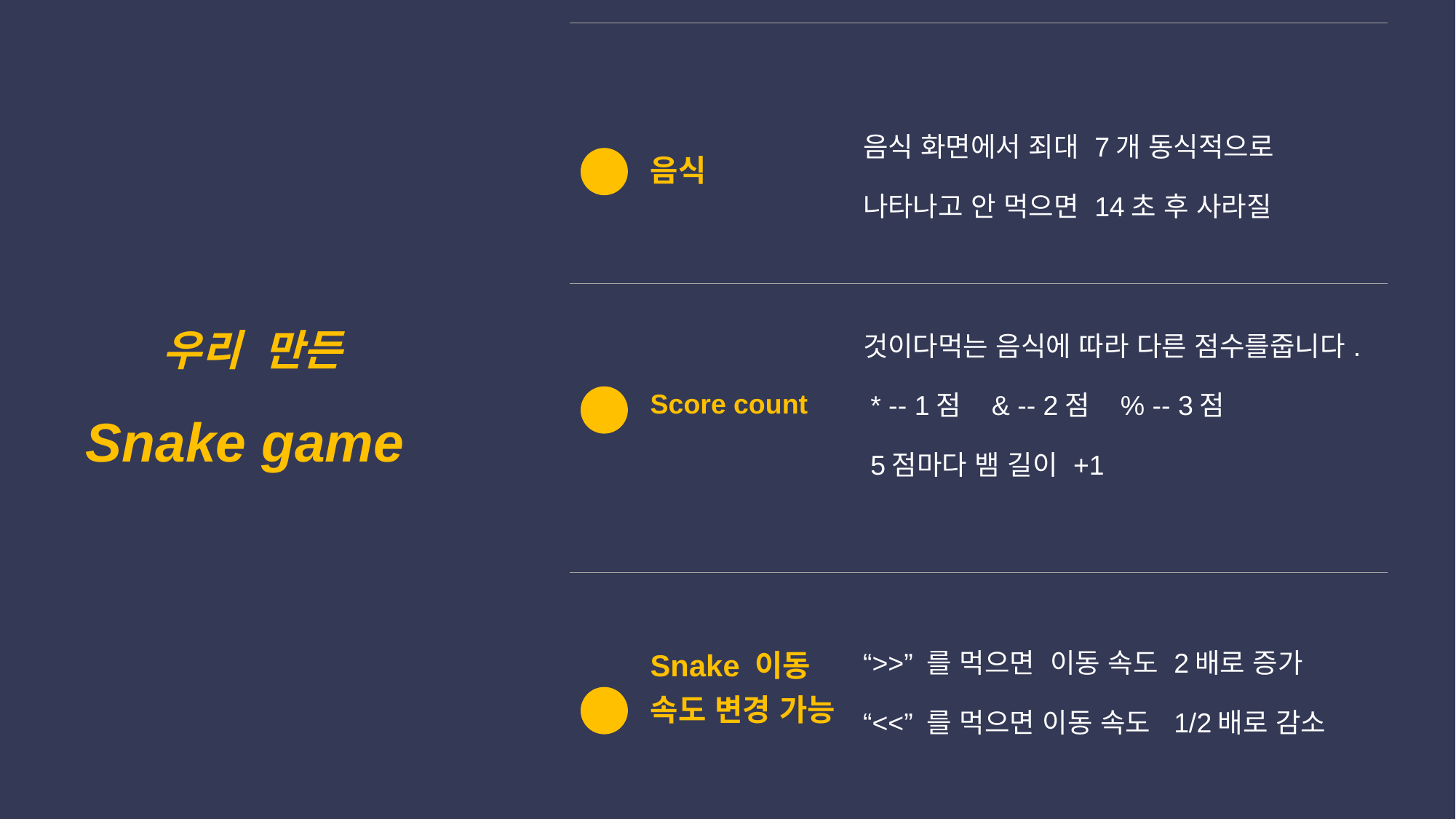

| 음식 | 음식 화면에서 죄대 7개 동식적으로 나타나고 안 먹으면 14초 후 사라질 |
| --- | --- |
| Score count | 것이다먹는 음식에 따라 다른 점수를줍니다. \* -- 1점 & -- 2점 % -- 3점 5점마다 뱀 길이 +1 |
| Snake 이동 속도 변경 가능 | “>>” 를 먹으면 이동 속도 2배로 증가 “<<” 를 먹으면 이동 속도 1/2배로 감소 |

	     우리  만든
      Snake game